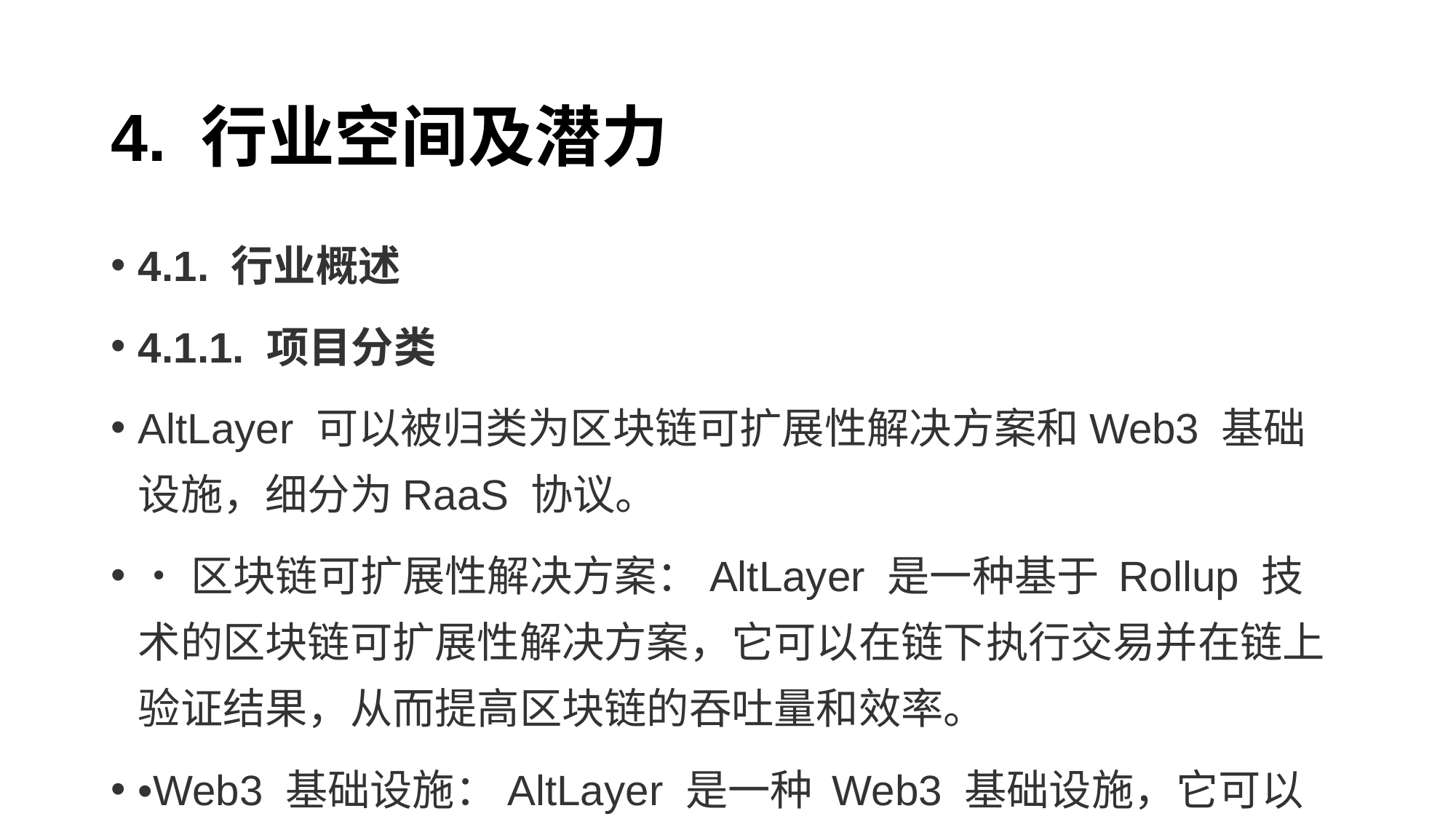

# 4. 行业空间及潜力
4.1. 行业概述
4.1.1. 项目分类
AltLayer 可以被归类为区块链可扩展性解决方案和Web3 基础设施，细分为RaaS 协议。
•区块链可扩展性解决方案：AltLayer 是一种基于 Rollup 技术的区块链可扩展性解决方案，它可以在链下执行交易并在链上验证结果，从而提高区块链的吞吐量和效率。
•Web3 基础设施：AltLayer 是一种 Web3 基础设施，它可以为 Web3 应用提供一种高效、灵活和安全的可扩展性解决方案，同时降低开发和运维的成本和复杂度。
•RaaS 协议：AltLayer 是一种去中心化和弹性的 RaaS 协议，它可以让应用开发者快速部署和定制自己的执行层（也称为 Layer 2）。